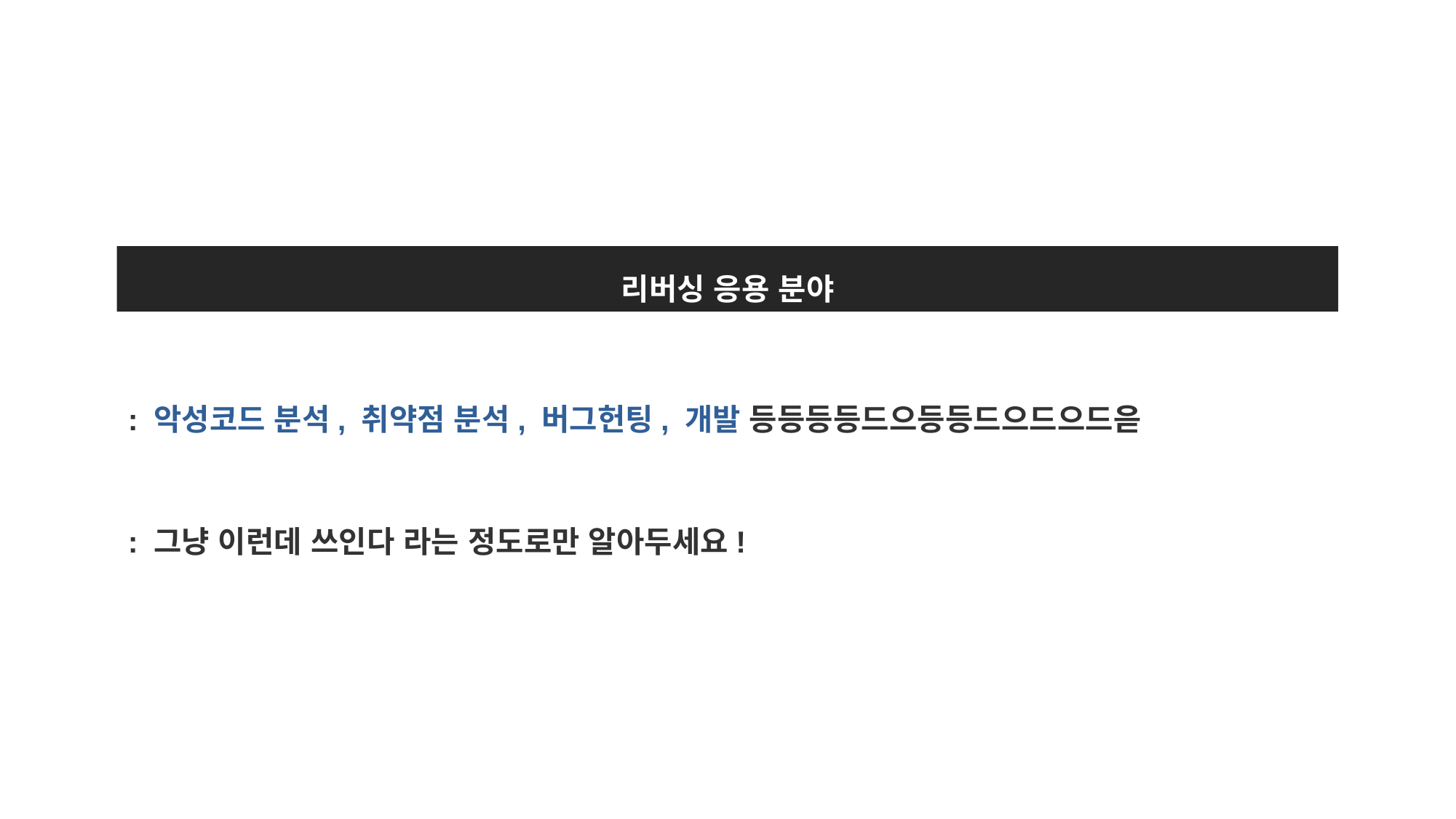

리버싱 응용 분야
: 악성코드 분석, 취약점 분석, 버그헌팅, 개발 등등등등드으등등드으드으드읃
: 그냥 이런데 쓰인다 라는 정도로만 알아두세요!